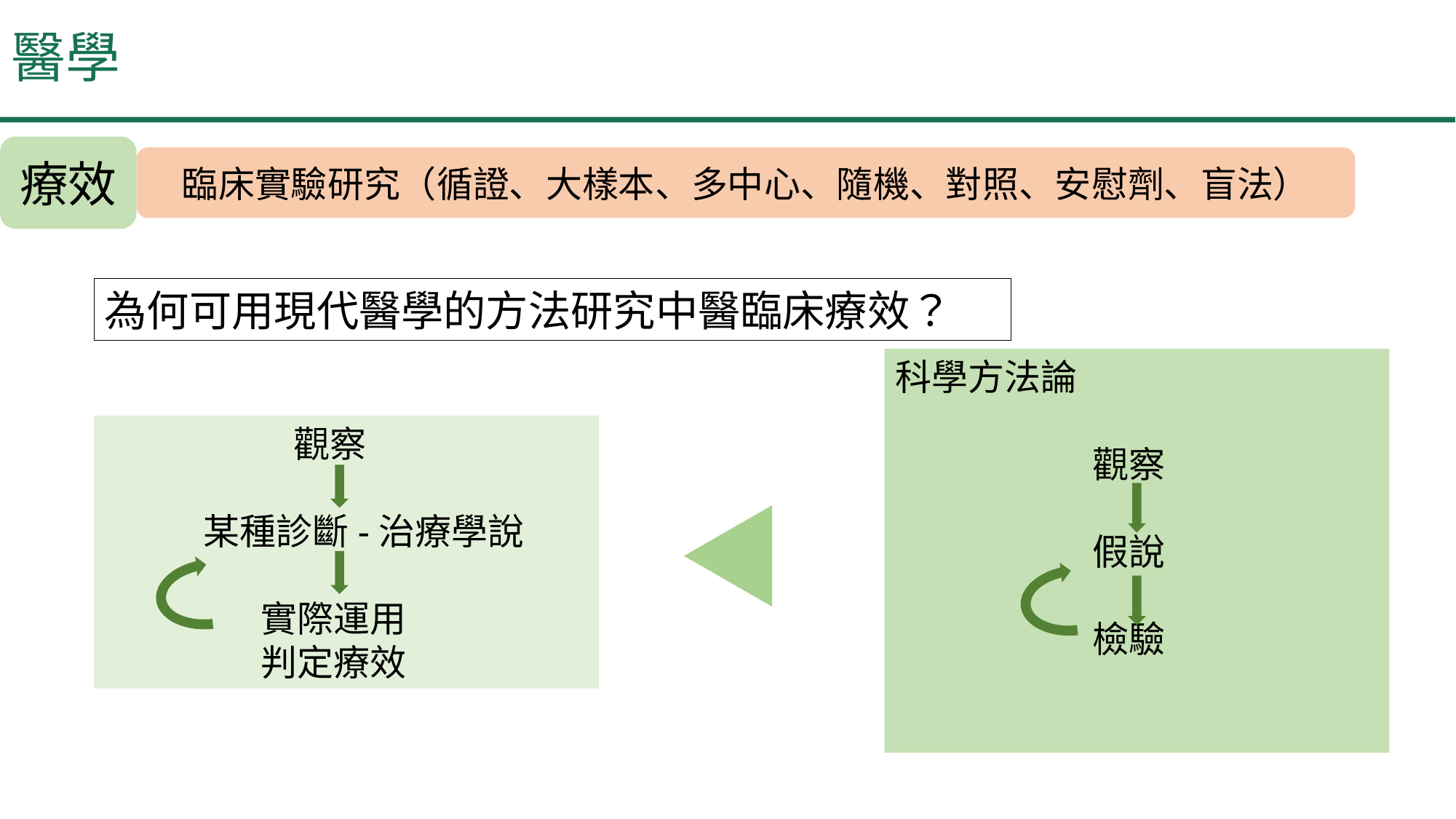

# 醫學
療效
臨床實驗研究（循證、大樣本、多中心、隨機、對照、安慰劑、盲法）
為何可用現代醫學的方法研究中醫臨床療效？
科學方法論

                       觀察

                       假說

                       檢驗

                      觀察

           某種診斷-治療學說

                  實際運用
                  判定療效